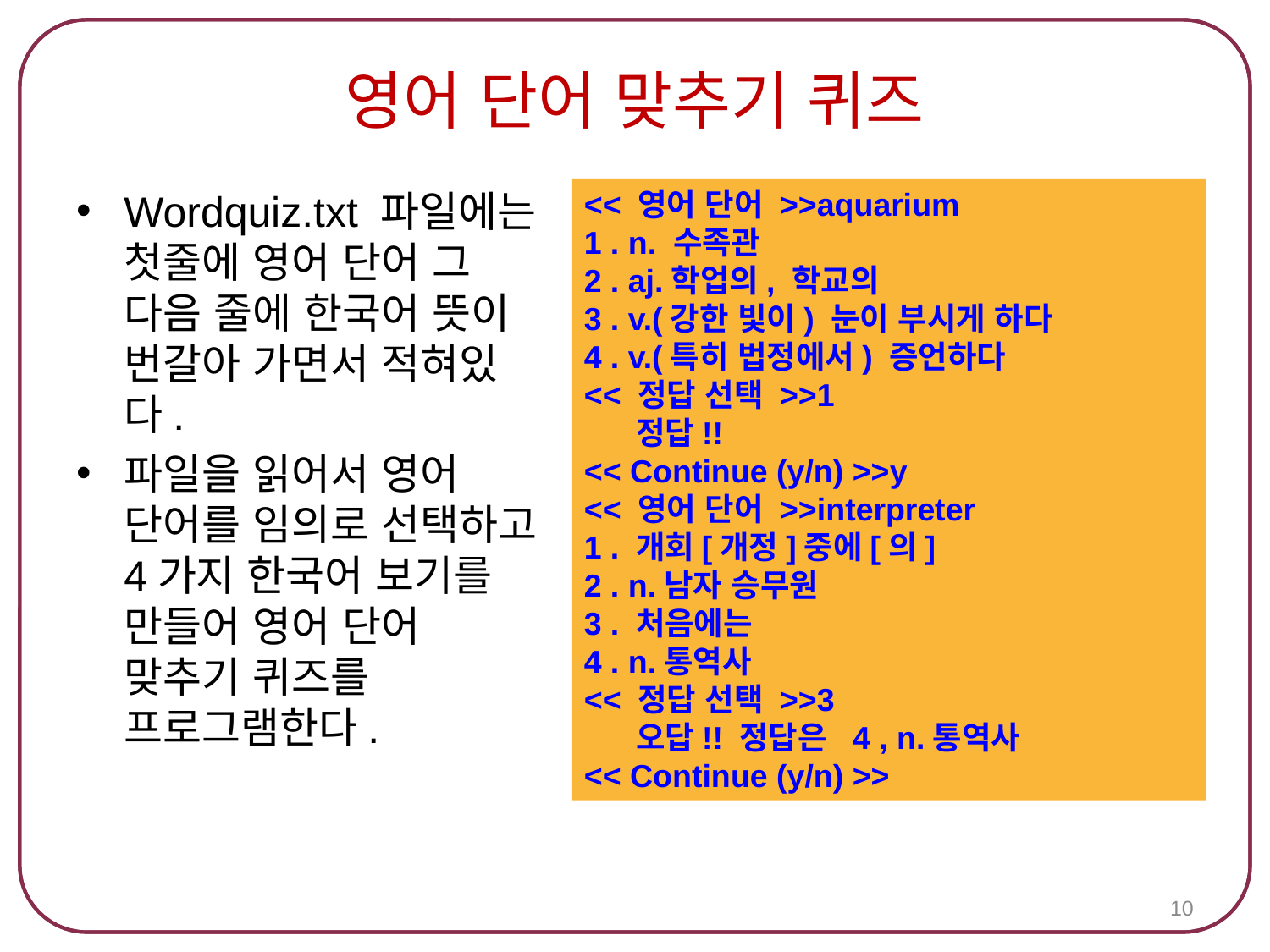

# 영어 단어 맞추기 퀴즈
Wordquiz.txt 파일에는 첫줄에 영어 단어 그 다음 줄에 한국어 뜻이  번갈아 가면서 적혀있다.
파일을 읽어서 영어 단어를 임의로 선택하고 4가지 한국어 보기를 만들어 영어 단어 맞추기 퀴즈를 프로그램한다.
<< 영어 단어 >>aquarium
1 . n. 수족관
2 . aj.학업의, 학교의
3 . v.(강한 빛이) 눈이 부시게 하다
4 . v.(특히 법정에서) 증언하다
<< 정답 선택 >>1
     정답!!
<< Continue (y/n) >>y
<< 영어 단어 >>interpreter
1 . 개회[개정]중에[의]
2 . n.남자 승무원
3 . 처음에는
4 . n.통역사
<< 정답 선택 >>3
     오답!! 정답은  4 , n.통역사
<< Continue (y/n) >>
10